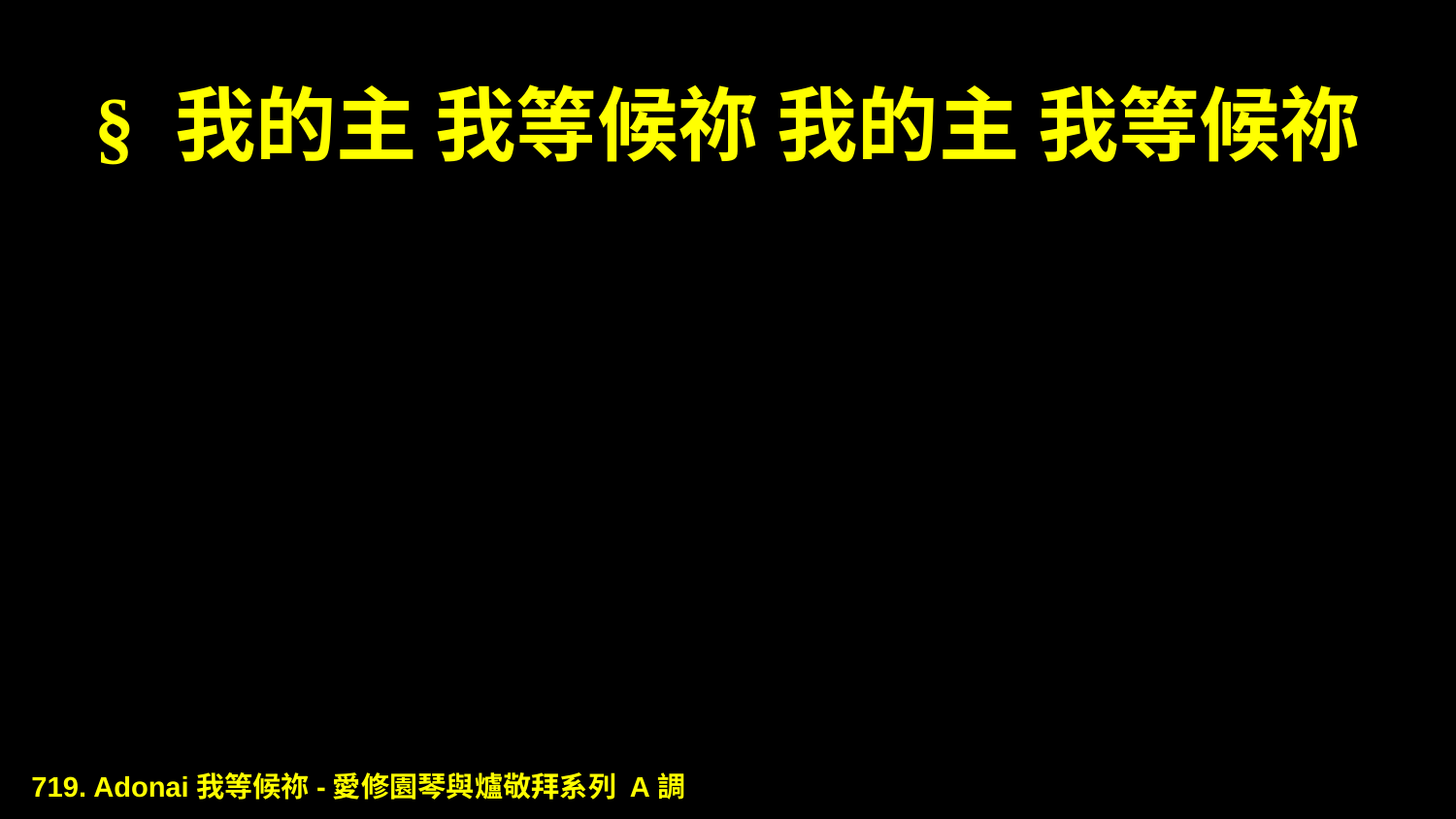

# § 我的主 我等候祢 我的主 我等候祢
719. Adonai我等候祢-愛修園琴與爐敬拜系列 A調